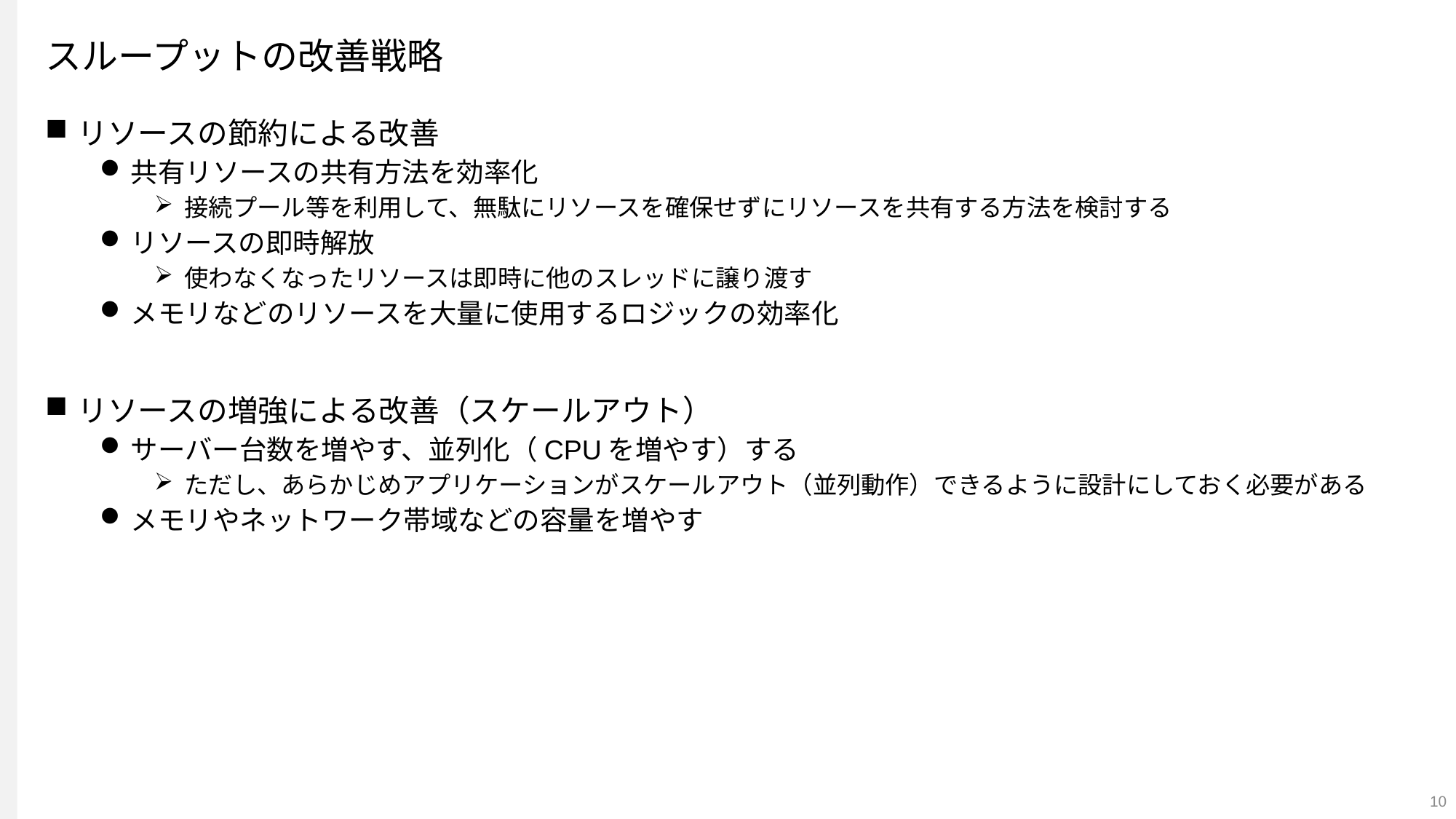

# スループットの改善戦略
リソースの節約による改善
共有リソースの共有方法を効率化
接続プール等を利用して、無駄にリソースを確保せずにリソースを共有する方法を検討する
リソースの即時解放
使わなくなったリソースは即時に他のスレッドに譲り渡す
メモリなどのリソースを大量に使用するロジックの効率化

リソースの増強による改善（スケールアウト）
サーバー台数を増やす、並列化（CPUを増やす）する
ただし、あらかじめアプリケーションがスケールアウト（並列動作）できるように設計にしておく必要がある
メモリやネットワーク帯域などの容量を増やす

10